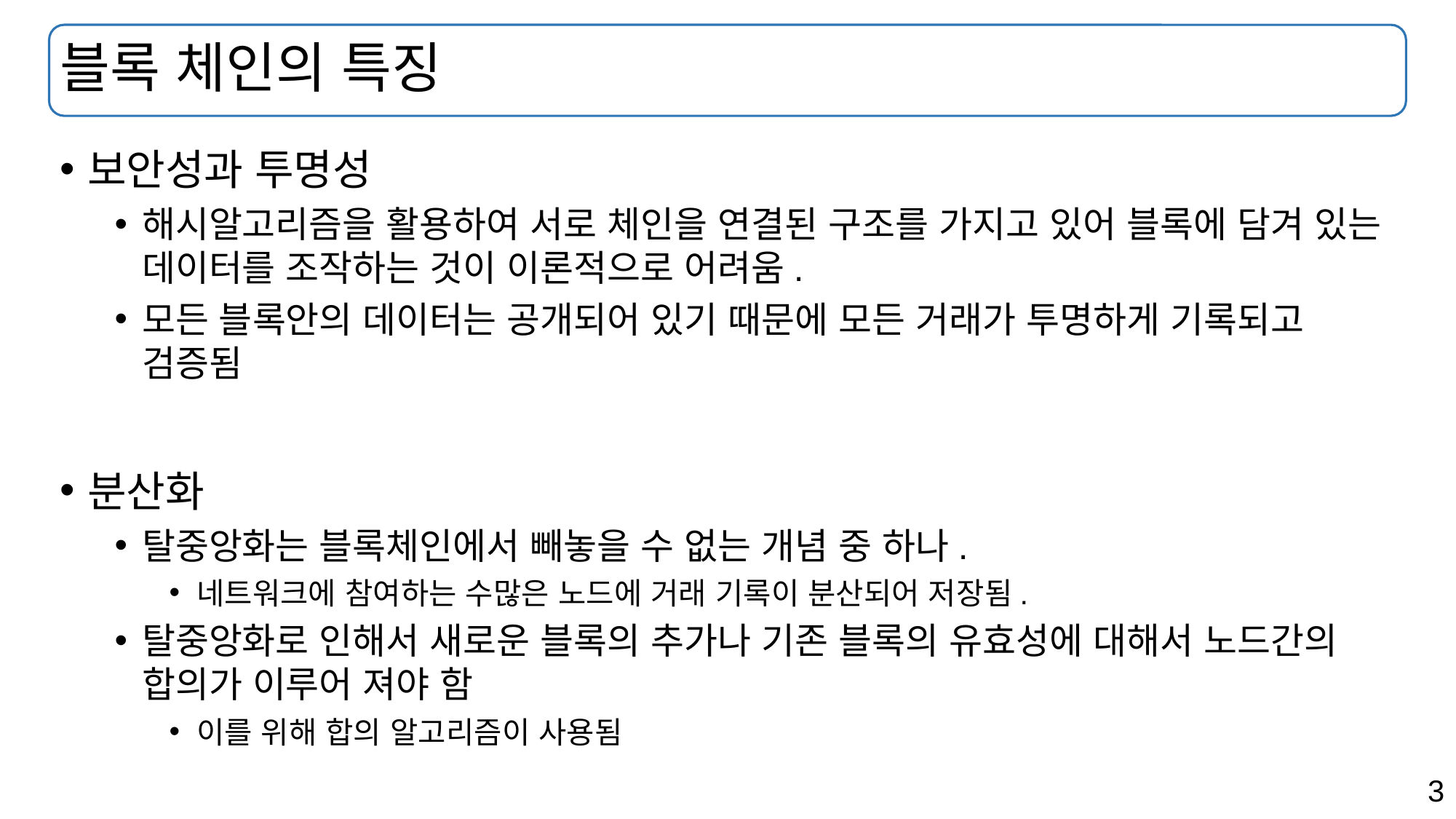

# 블록 체인의 특징
보안성과 투명성
해시알고리즘을 활용하여 서로 체인을 연결된 구조를 가지고 있어 블록에 담겨 있는 데이터를 조작하는 것이 이론적으로 어려움.
모든 블록안의 데이터는 공개되어 있기 때문에 모든 거래가 투명하게 기록되고 검증됨

분산화
탈중앙화는 블록체인에서 빼놓을 수 없는 개념 중 하나.
네트워크에 참여하는 수많은 노드에 거래 기록이 분산되어 저장됨.
탈중앙화로 인해서 새로운 블록의 추가나 기존 블록의 유효성에 대해서 노드간의 합의가 이루어 져야 함
이를 위해 합의 알고리즘이 사용됨